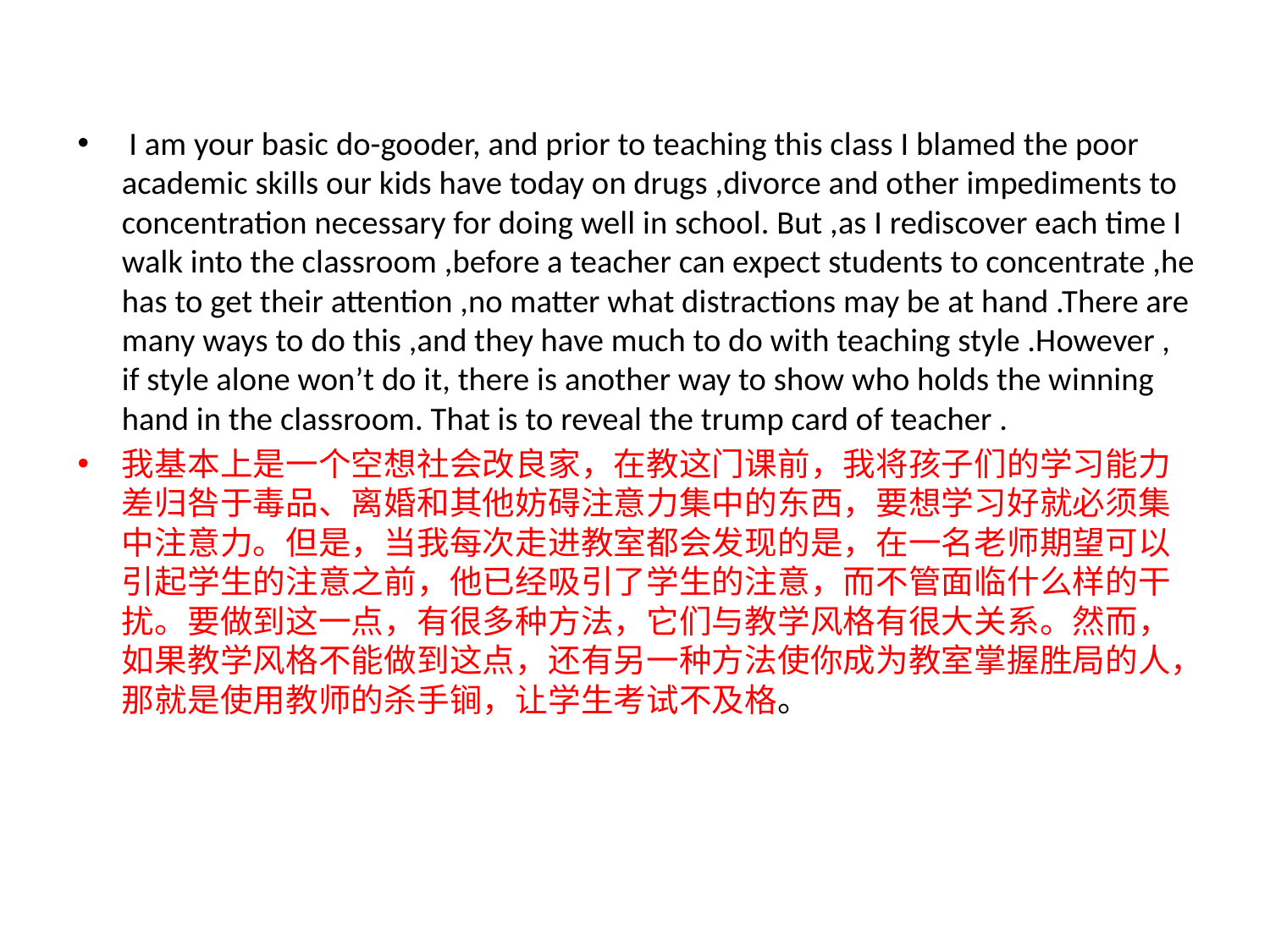

I am your basic do-gooder, and prior to teaching this class I blamed the poor academic skills our kids have today on drugs ,divorce and other impediments to concentration necessary for doing well in school. But ,as I rediscover each time I walk into the classroom ,before a teacher can expect students to concentrate ,he has to get their attention ,no matter what distractions may be at hand .There are many ways to do this ,and they have much to do with teaching style .However , if style alone won’t do it, there is another way to show who holds the winning hand in the classroom. That is to reveal the trump card of teacher .
我基本上是一个空想社会改良家，在教这门课前，我将孩子们的学习能力差归咎于毒品、离婚和其他妨碍注意力集中的东西，要想学习好就必须集中注意力。但是，当我每次走进教室都会发现的是，在一名老师期望可以引起学生的注意之前，他已经吸引了学生的注意，而不管面临什么样的干扰。要做到这一点，有很多种方法，它们与教学风格有很大关系。然而，如果教学风格不能做到这点，还有另一种方法使你成为教室掌握胜局的人，那就是使用教师的杀手锏，让学生考试不及格。